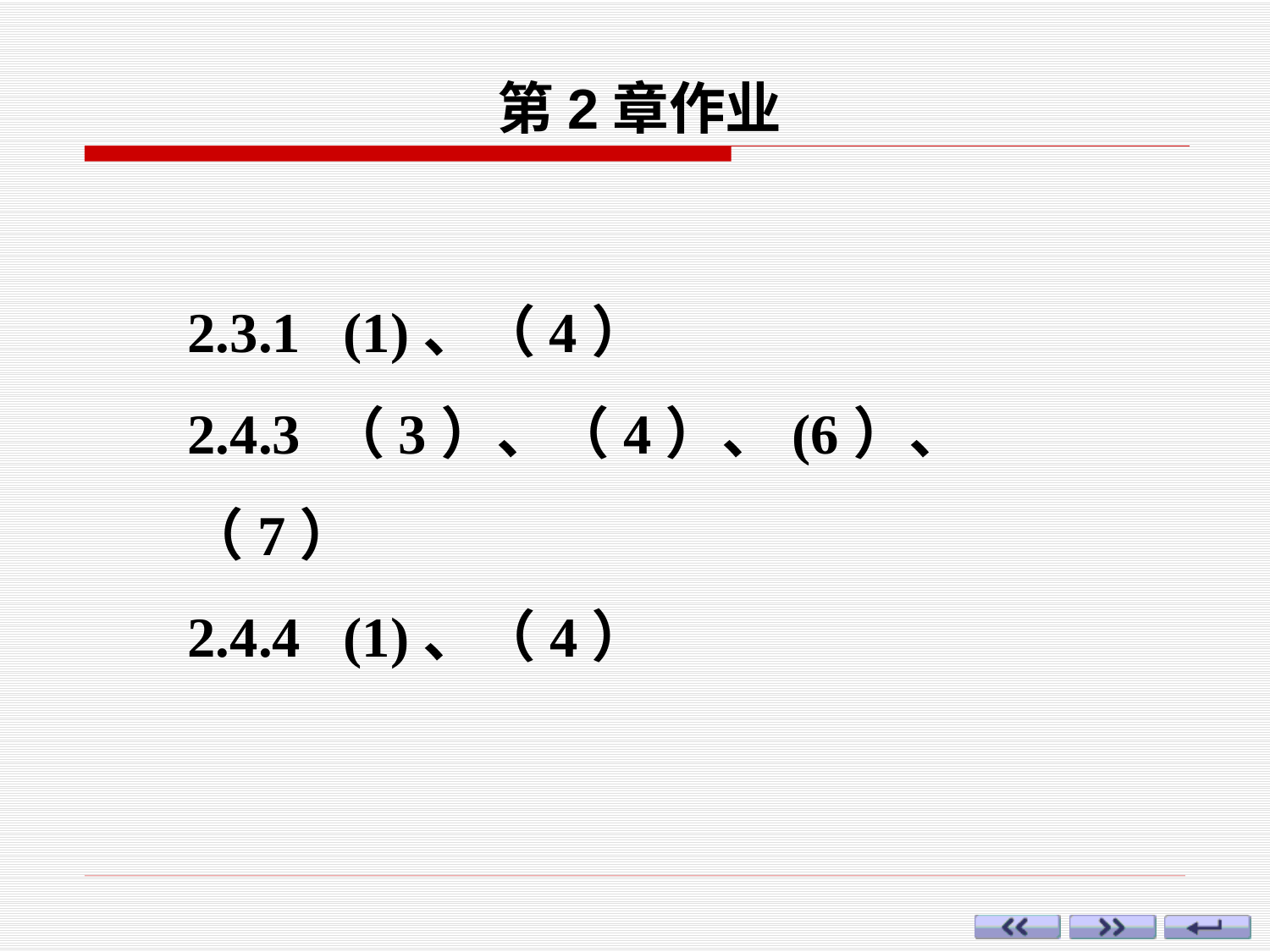

第2章作业
2.3.1   (1)、（4）
2.4.3 （3）、（4）、(6）、（7）
2.4.4   (1)、（4）